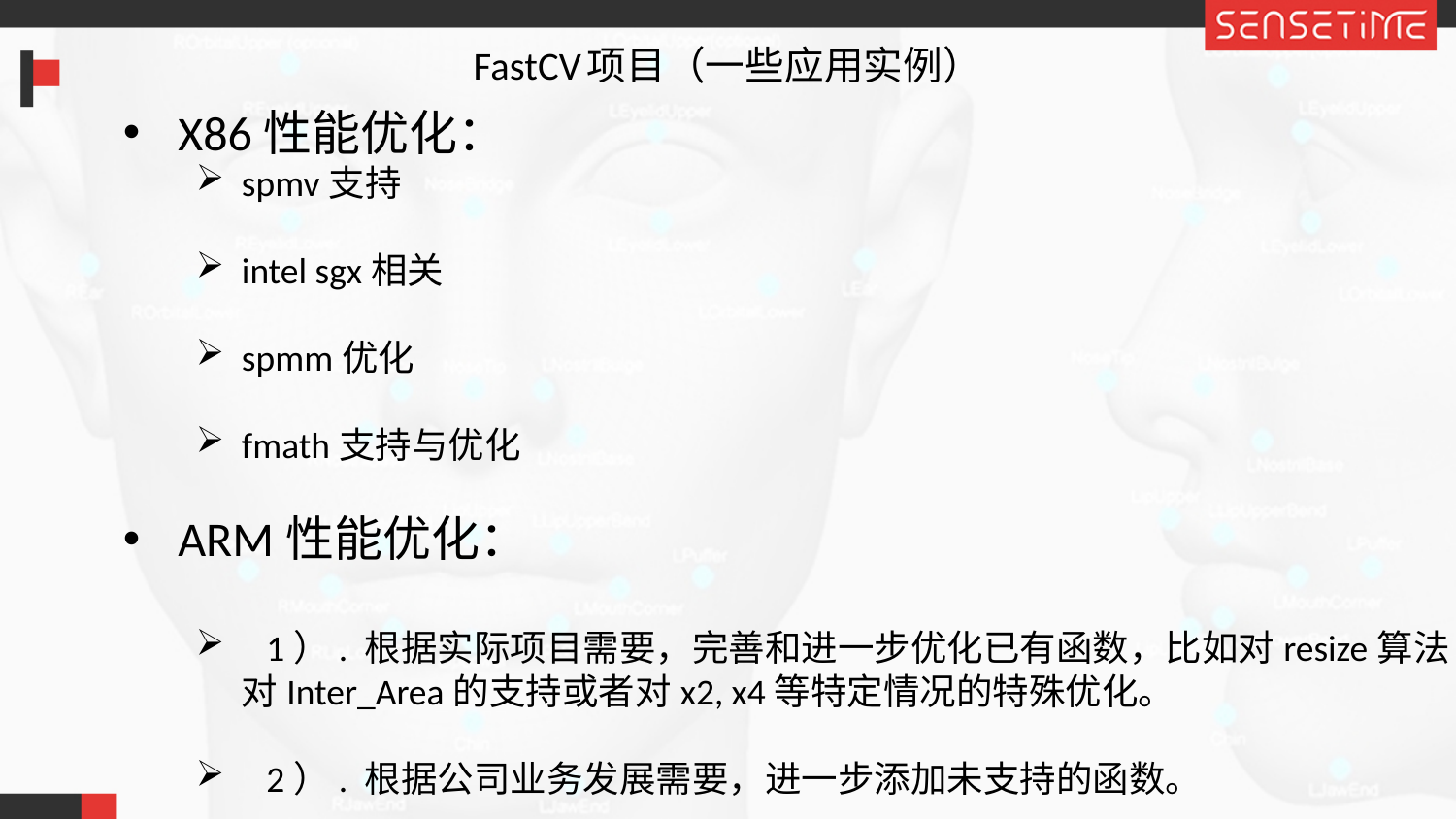

# FastCV项目（一些应用实例）
X86性能优化：
spmv支持

intel sgx相关

spmm优化

fmath支持与优化
ARM性能优化：

   1）. 根据实际项目需要，完善和进一步优化已有函数，比如对resize算法对Inter_Area的支持或者对x2, x4等特定情况的特殊优化。

   2）. 根据公司业务发展需要，进一步添加未支持的函数。